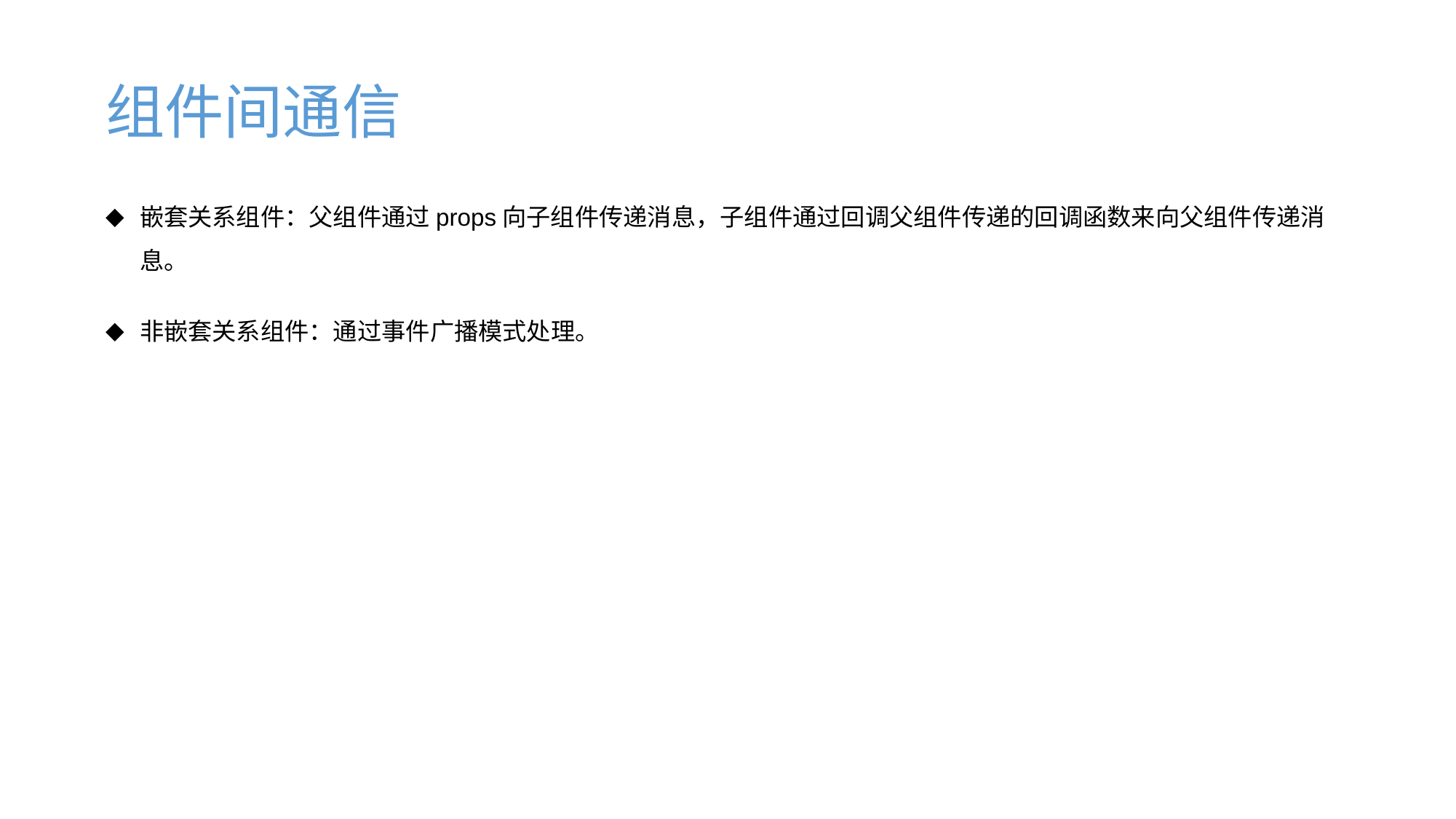

# 组件间通信
嵌套关系组件：父组件通过props向子组件传递消息，子组件通过回调父组件传递的回调函数来向父组件传递消息。
非嵌套关系组件：通过事件广播模式处理。